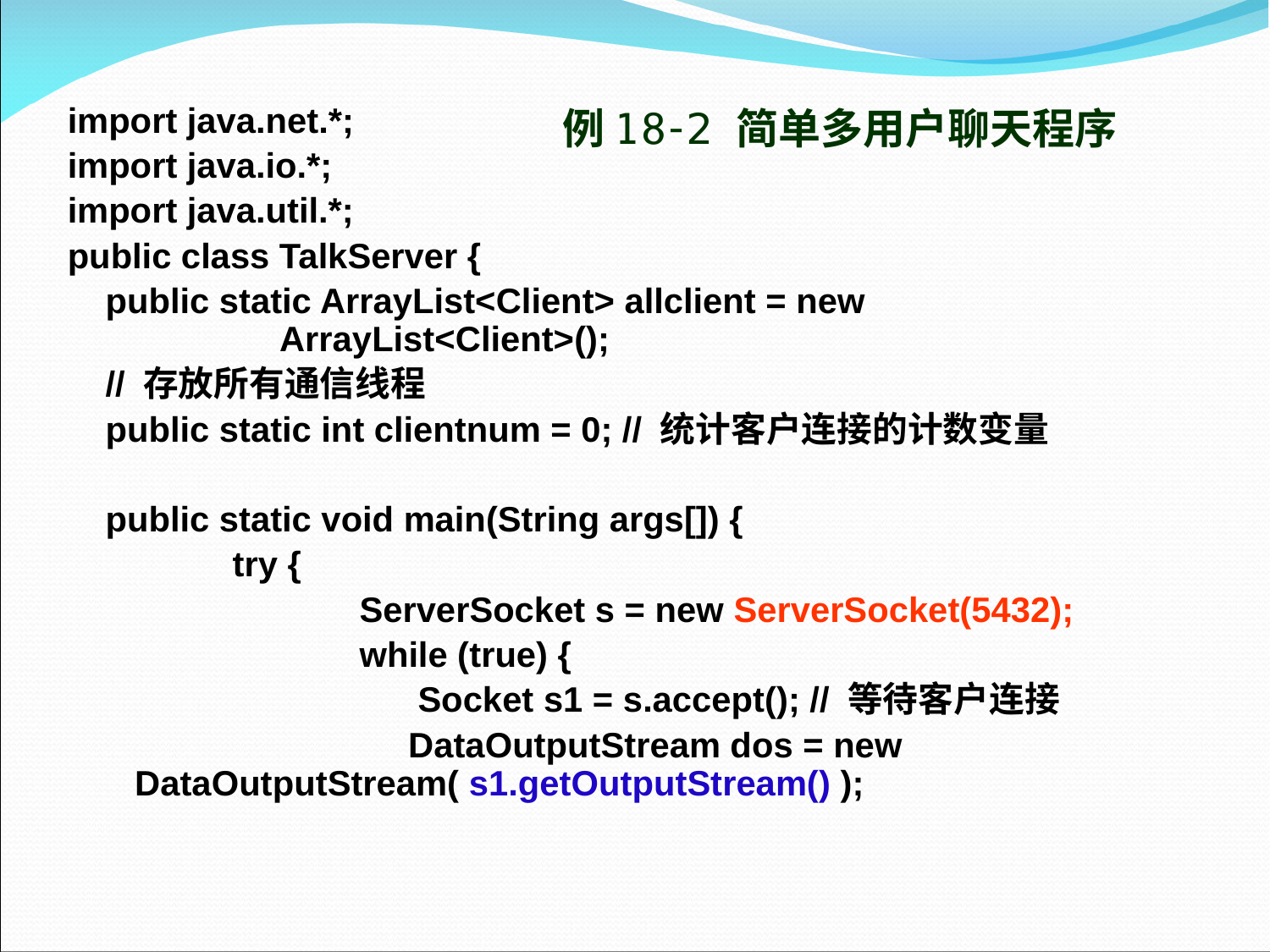

例18-2 简单多用户聊天程序
import java.net.*;
import java.io.*;
import java.util.*;
public class TalkServer {
	public static ArrayList<Client> allclient = new                                                      ArrayList<Client>();
	// 存放所有通信线程
	public static int clientnum = 0; // 统计客户连接的计数变量

	public static void main(String args[]) {
		try {
			ServerSocket s = new ServerSocket(5432);
			while (true) {
			      Socket s1 = s.accept(); // 等待客户连接
			     DataOutputStream dos = new                                   DataOutputStream( s1.getOutputStream() );